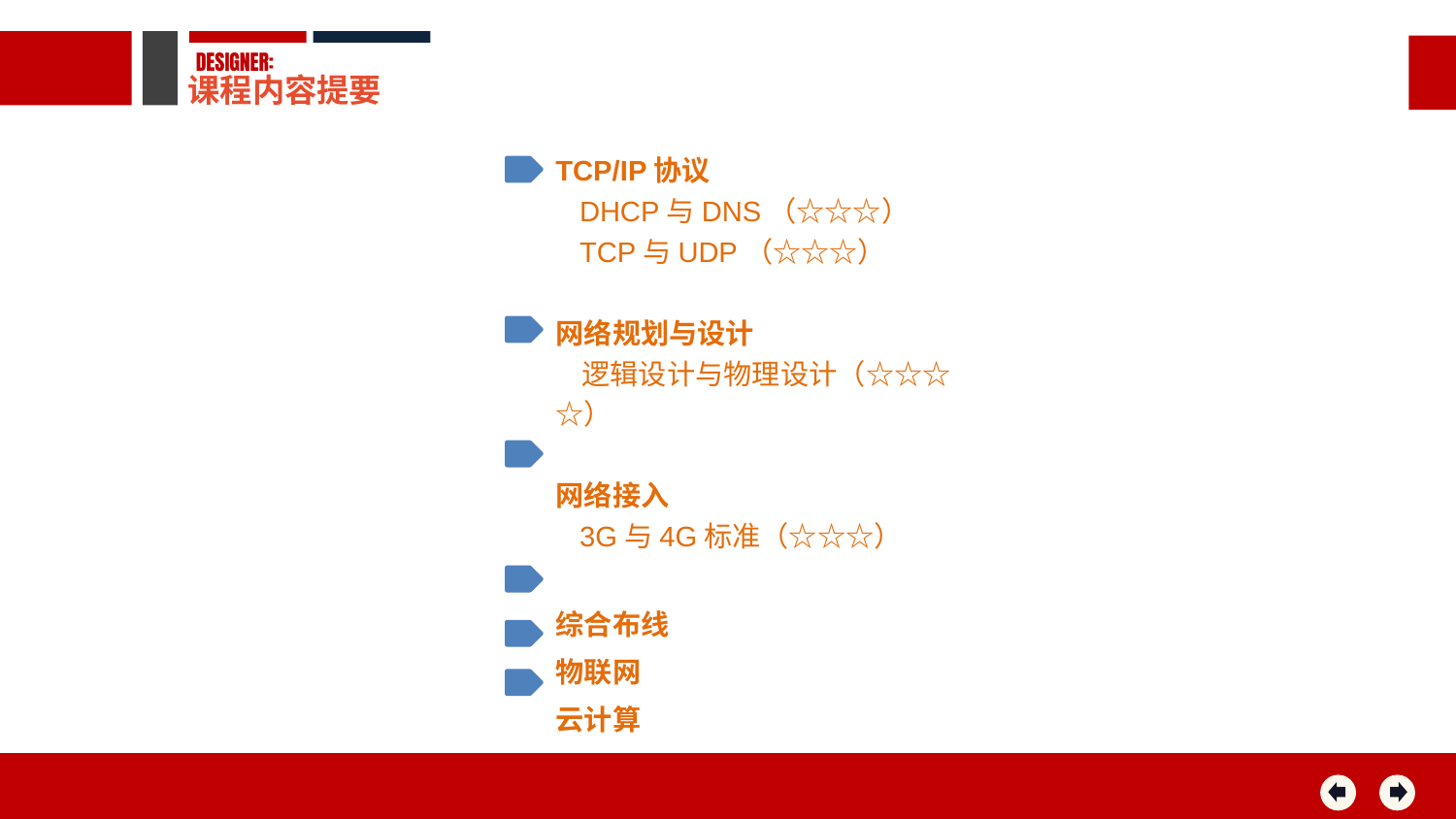

DESIGNER:
课程内容提要
TCP/IP协议
   DHCP与DNS（☆☆☆）
   TCP与UDP（☆☆☆）

网络规划与设计
   逻辑设计与物理设计（☆☆☆☆）

网络接入
   3G与4G标准（☆☆☆）

综合布线
物联网
云计算